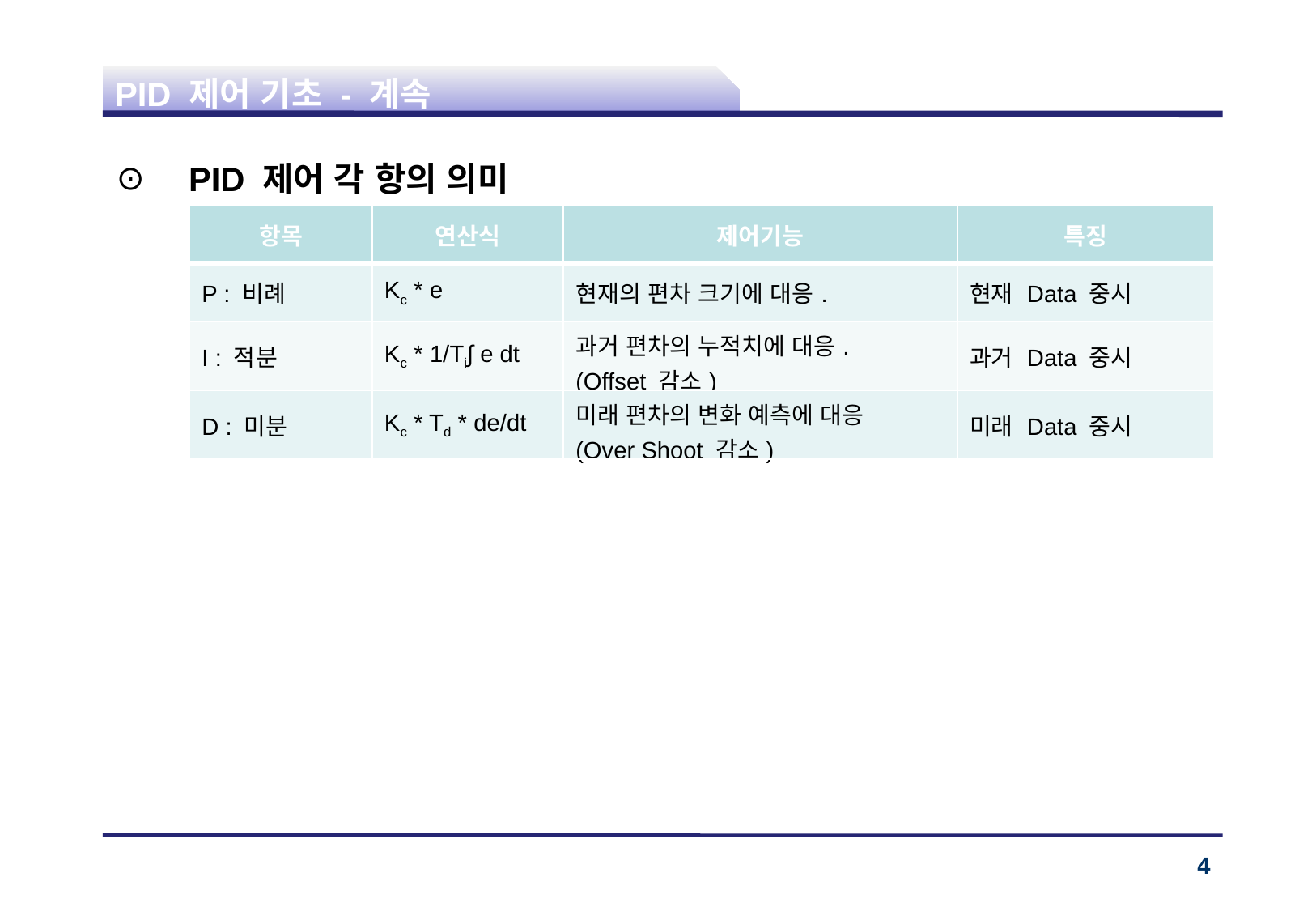

# PID 제어 기초 - 계속
PID 제어 각 항의 의미

| 항목 | 연산식 | 제어기능 | 특징 |
| --- | --- | --- | --- |
| P : 비례 | Kc \* e | 현재의 편차 크기에 대응. | 현재 Data 중시 |
| I : 적분 | Kc \* 1/Ti∫ e dt | 과거 편차의 누적치에 대응. (Offset 감소) | 과거 Data 중시 |
| D : 미분 | Kc \* Td \* de/dt | 미래 편차의 변화 예측에 대응 (Over Shoot 감소) | 미래 Data 중시 |